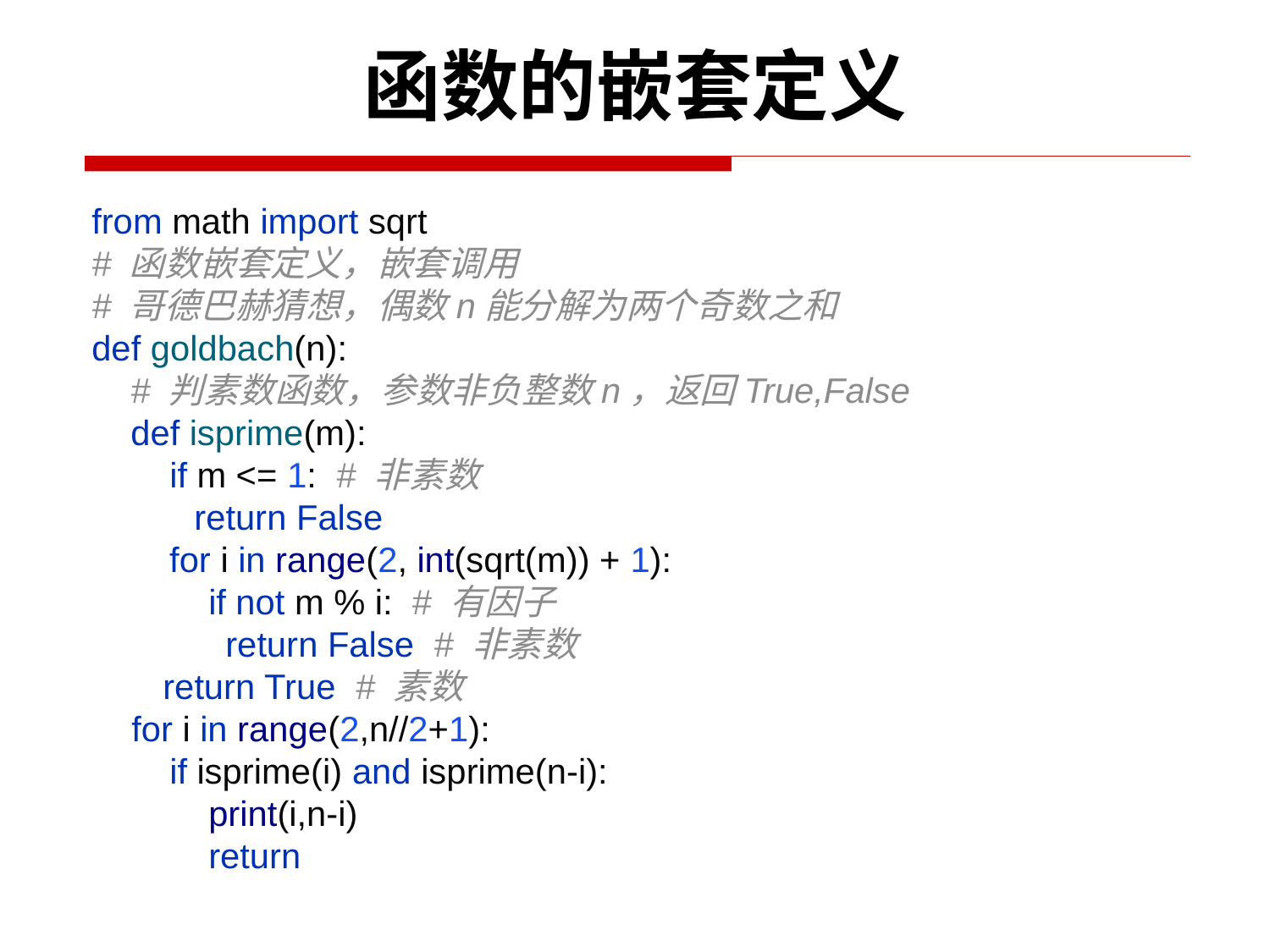

# 函数的嵌套定义
from math import sqrt
# 函数嵌套定义，嵌套调用
# 哥德巴赫猜想，偶数n能分解为两个奇数之和
def goldbach(n):
    # 判素数函数，参数非负整数n，返回True,False
    def isprime(m):
        if m <= 1:  # 非素数
            return False
        for i in range(2, int(sqrt(m)) + 1):
            if not m % i:  # 有因子
                return False  # 非素数
        return True  # 素数
    for i in range(2,n//2+1):
        if isprime(i) and isprime(n-i):
            print(i,n-i)
            return